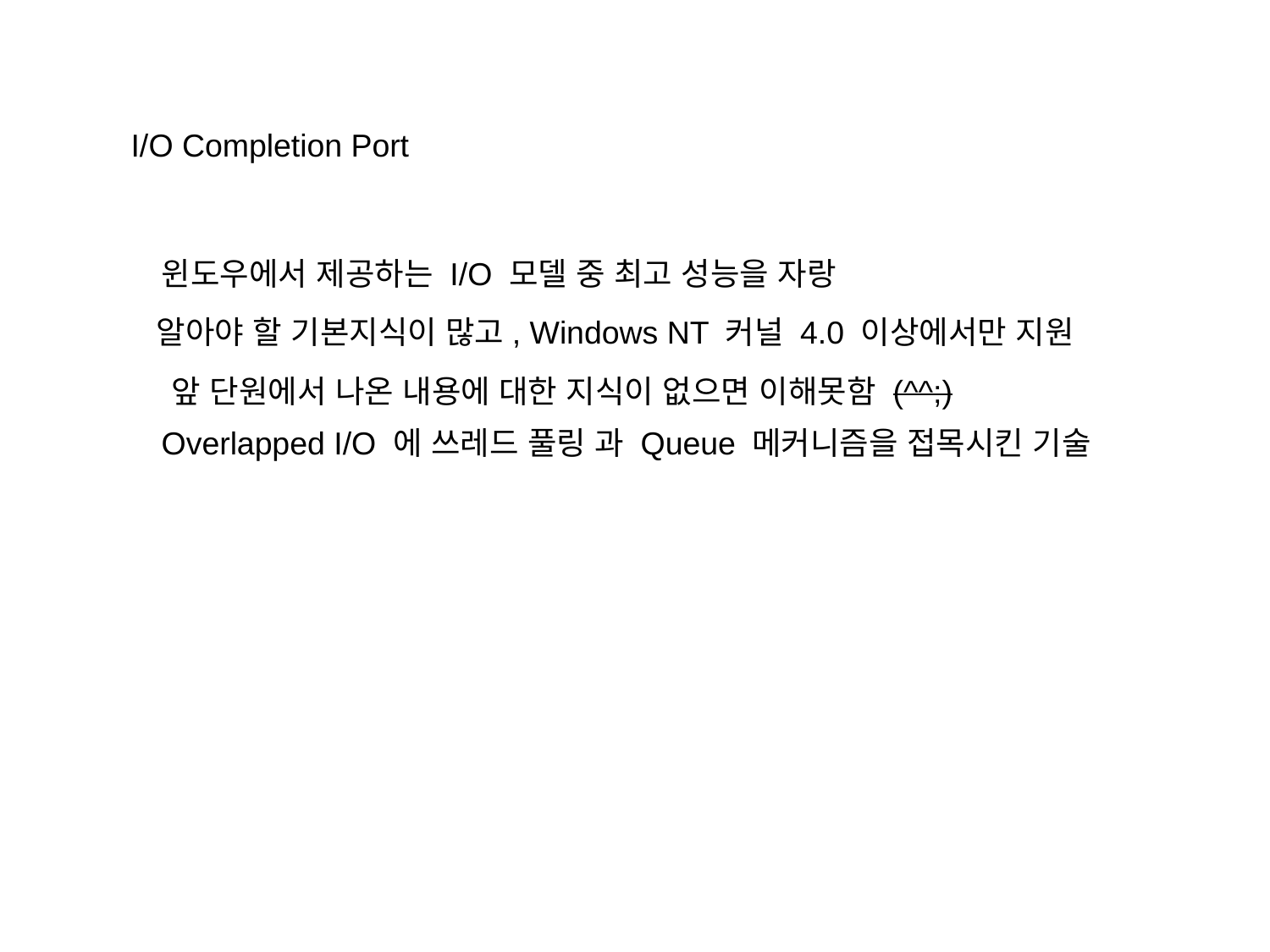

I/O Completion Port
윈도우에서 제공하는 I/O 모델 중 최고 성능을 자랑
알아야 할 기본지식이 많고, Windows NT 커널 4.0 이상에서만 지원
앞 단원에서 나온 내용에 대한 지식이 없으면 이해못함 (^^;)
Overlapped I/O 에 쓰레드 풀링 과 Queue 메커니즘을 접목시킨 기술